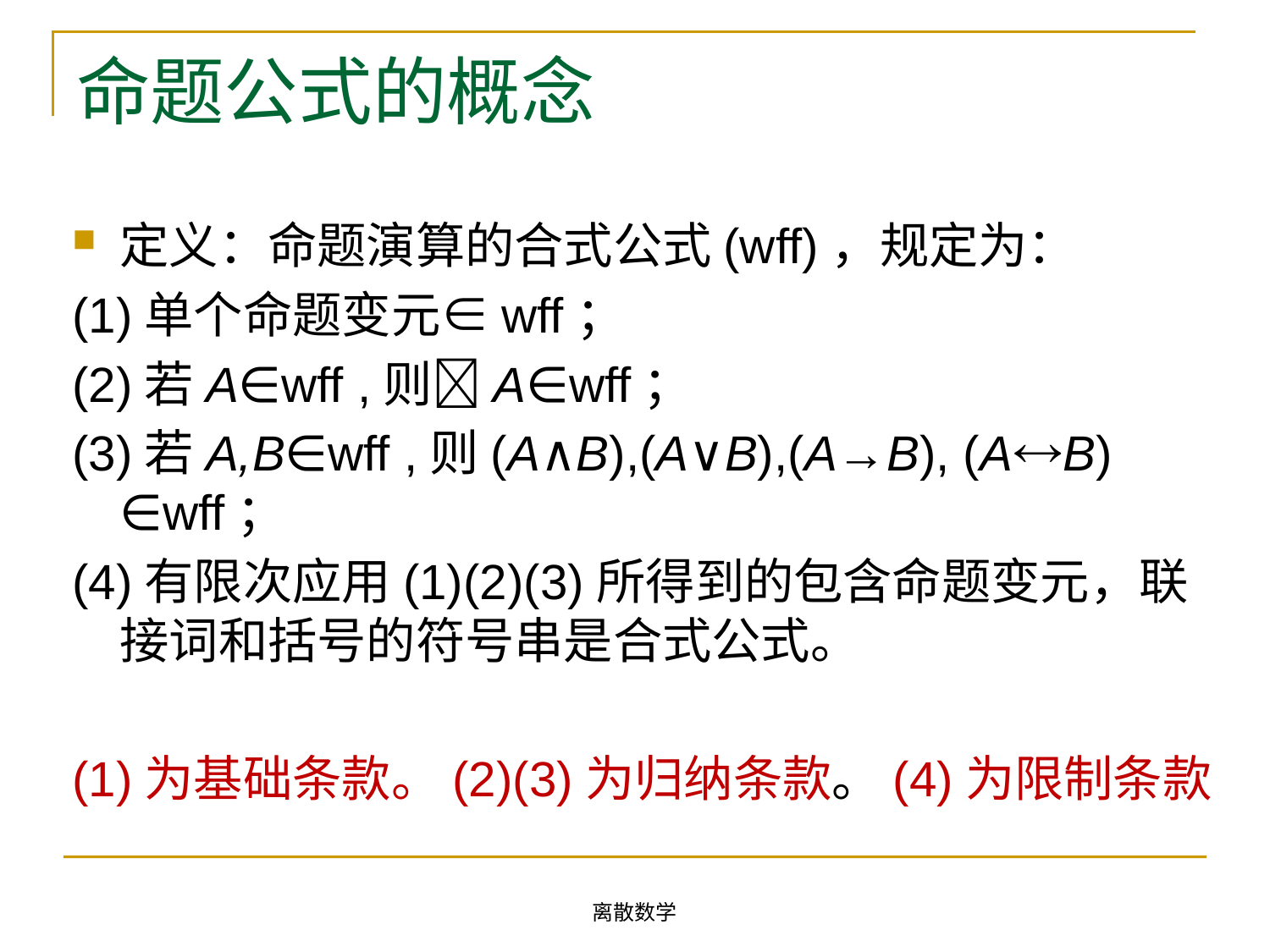

# 命题公式的概念
定义：命题演算的合式公式(wff)，规定为：
(1)单个命题变元∈wff；
(2)若A∈wff ,则¬A∈wff；
(3)若A,B∈wff ,则(A∧B),(A∨B),(A→B), (A↔B) ∈wff；
(4)有限次应用(1)(2)(3)所得到的包含命题变元，联接词和括号的符号串是合式公式。

(1)为基础条款。(2)(3)为归纳条款。(4)为限制条款

34
离散数学